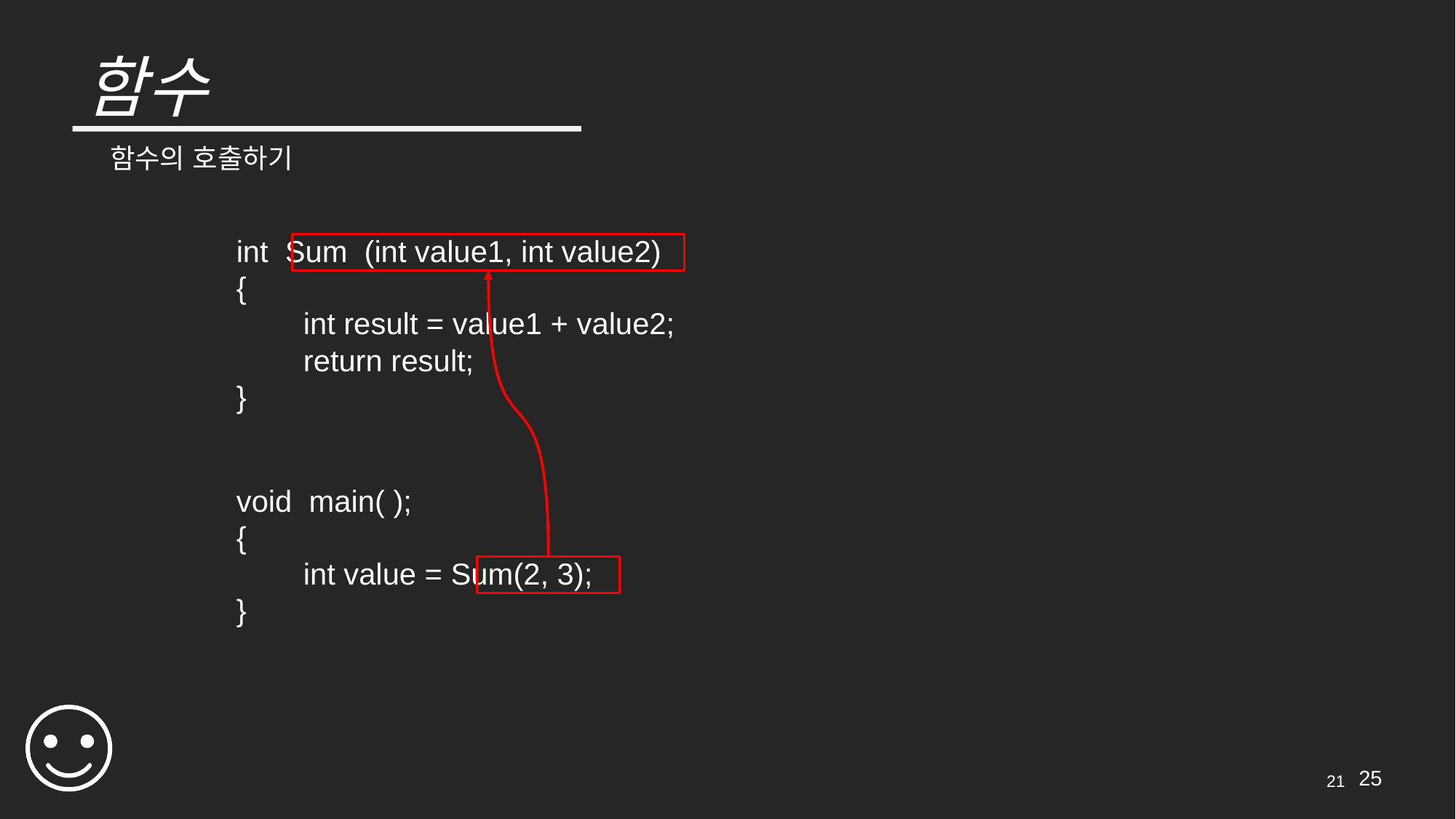

# 함수

함수의 호출하기
int  Sum  (int value1, int value2)
{
        int result = value1 + value2;
        return result;
}

void  main( );
{
        int value = Sum(2, 3);
}

21